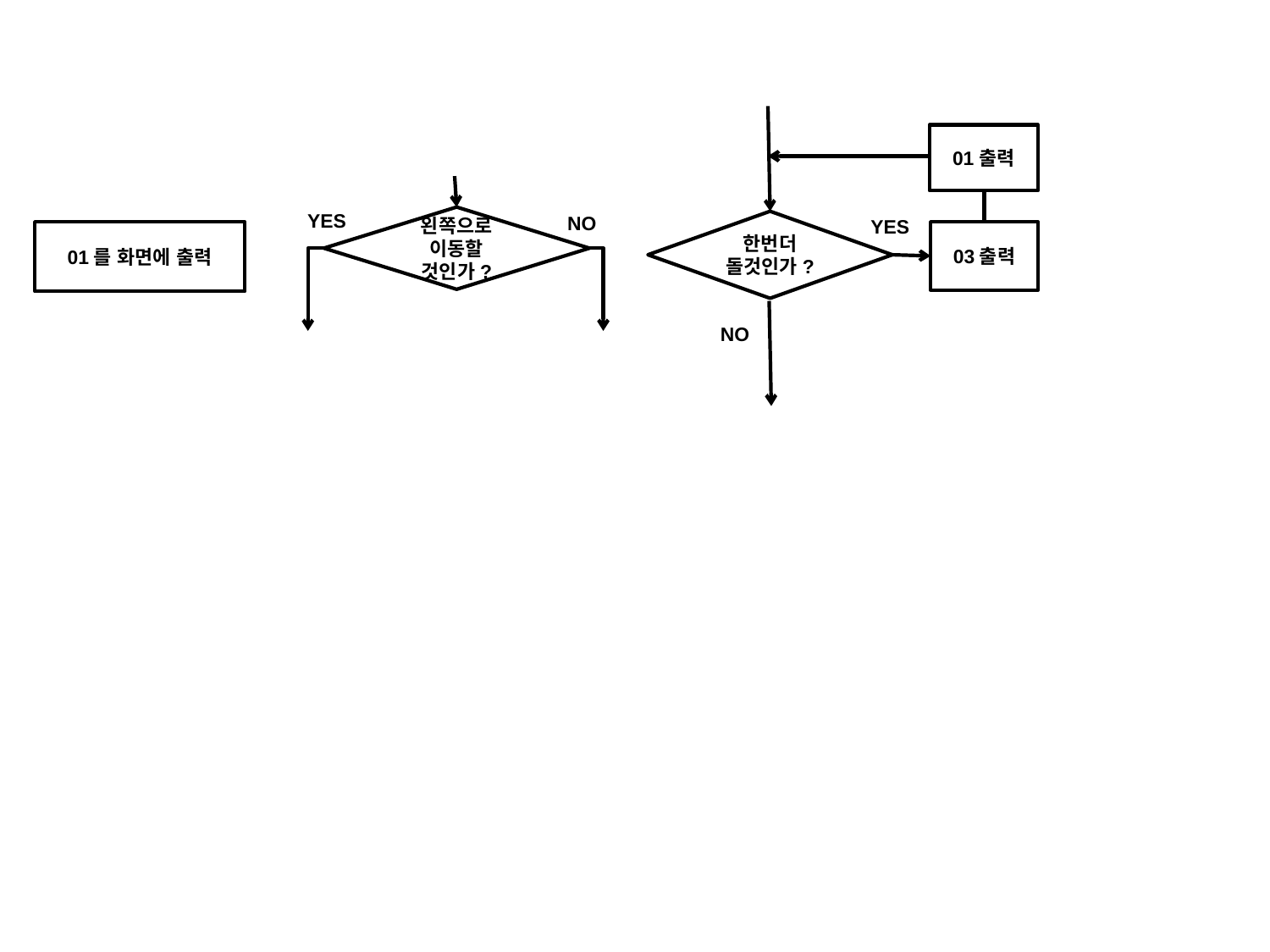

01출력
YES
NO
왼쪽으로 이동할 것인가?
YES
한번더 돌것인가?
03출력
01를 화면에 출력
NO